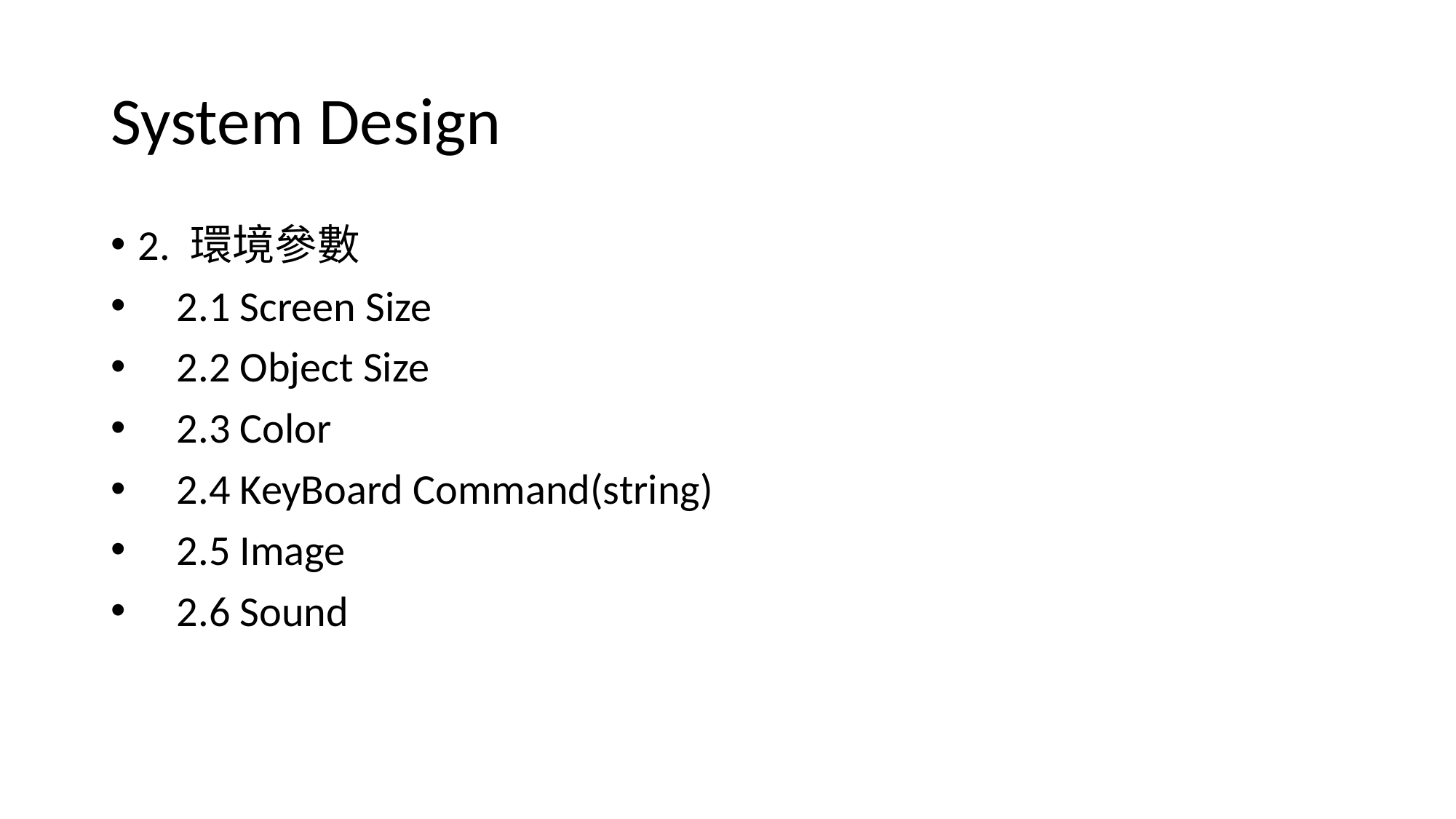

# System Design
2. 環境參數
    2.1 Screen Size
    2.2 Object Size
    2.3 Color
    2.4 KeyBoard Command(string)
    2.5 Image
    2.6 Sound